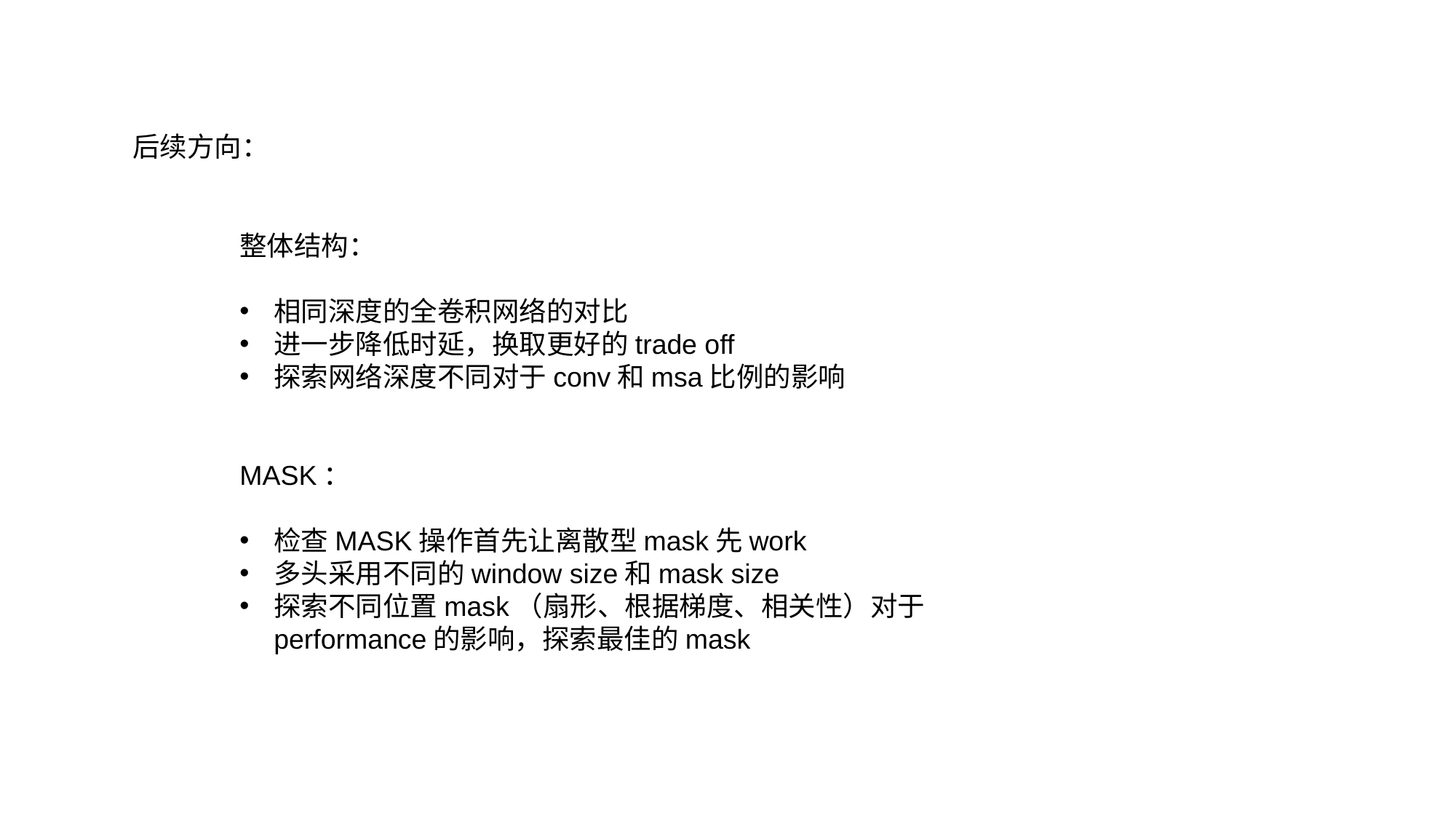

后续方向：
整体结构：

相同深度的全卷积网络的对比
进一步降低时延，换取更好的trade off
探索网络深度不同对于conv和msa比例的影响

MASK：

检查MASK操作首先让离散型mask先work
多头采用不同的window size和mask size
探索不同位置mask（扇形、根据梯度、相关性）对于performance的影响，探索最佳的mask